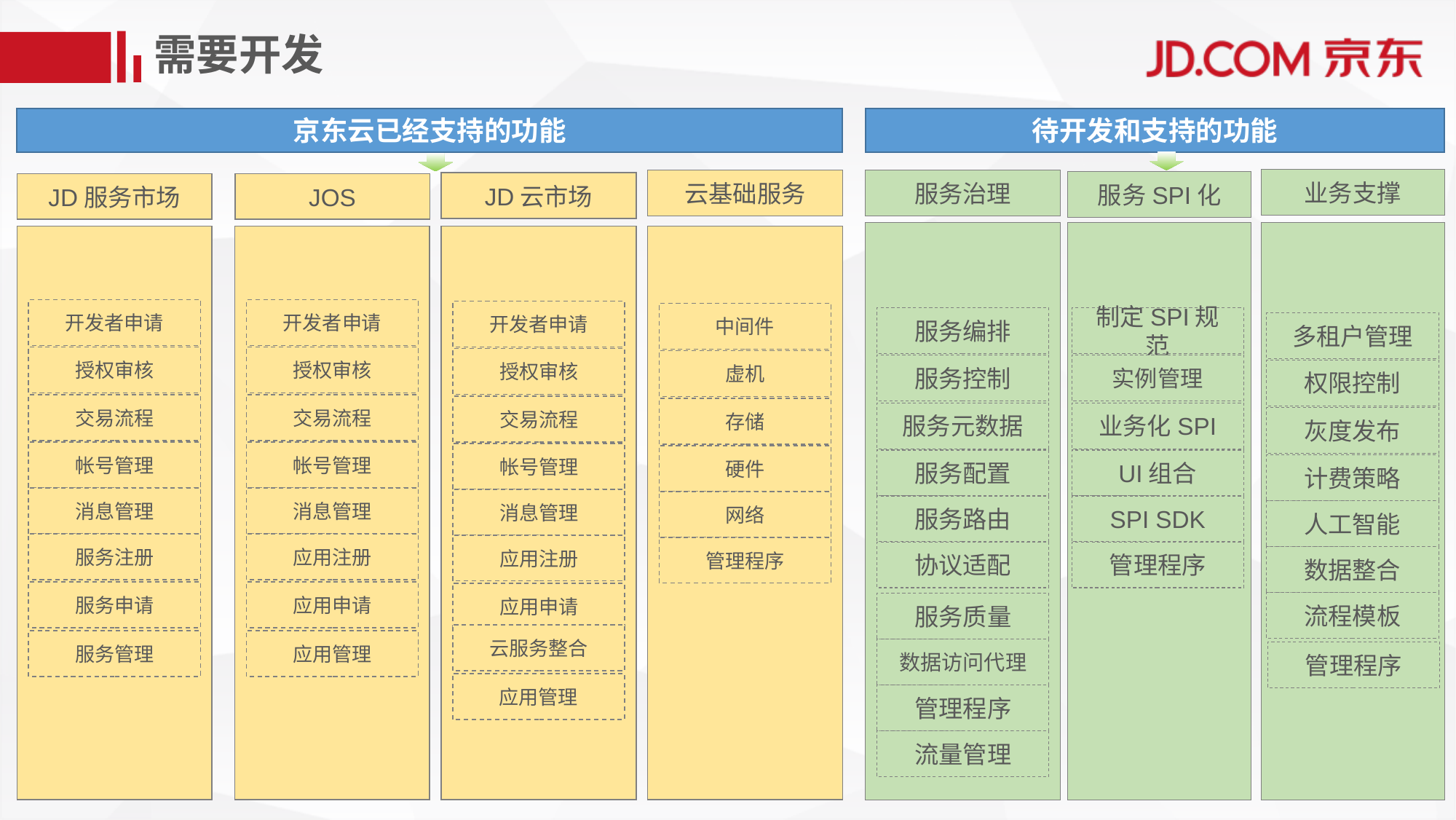

需要开发
京东云已经支持的功能
待开发和支持的功能

业务支撑
云基础服务
服务治理
服务SPI化
JD云市场
JD服务市场
JOS

开发者申请
开发者申请
开发者申请
中间件
服务编排
制定SPI规范
多租户管理
授权审核
授权审核
授权审核
虚机
服务控制
实例管理
权限控制
交易流程
交易流程
交易流程
存储
服务元数据
业务化SPI
灰度发布
帐号管理
帐号管理
帐号管理
硬件
服务配置
UI组合
计费策略
消息管理
消息管理
消息管理
网络
服务路由
SPI SDK
人工智能
服务注册
应用注册
应用注册
管理程序
协议适配
管理程序
数据整合
服务申请
应用申请
应用申请
流程模板
服务质量
云服务整合
服务管理
应用管理
数据访问代理
管理程序
应用管理
管理程序
流量管理